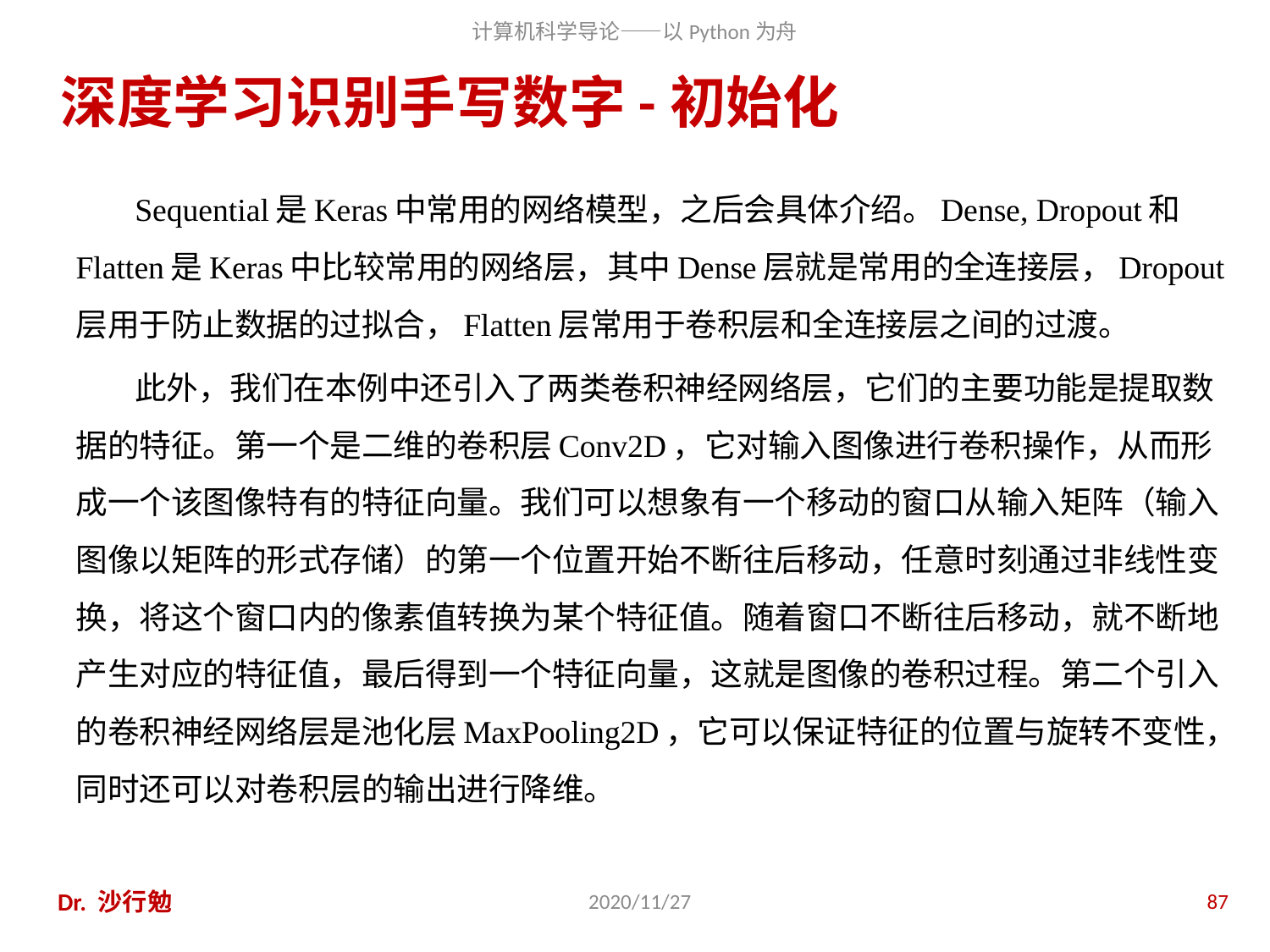

# 深度学习识别手写数字-初始化
Sequential是Keras中常用的网络模型，之后会具体介绍。Dense, Dropout和Flatten是Keras中比较常用的网络层，其中Dense层就是常用的全连接层，Dropout层用于防止数据的过拟合，Flatten层常用于卷积层和全连接层之间的过渡。
此外，我们在本例中还引入了两类卷积神经网络层，它们的主要功能是提取数据的特征。第一个是二维的卷积层Conv2D，它对输入图像进行卷积操作，从而形成一个该图像特有的特征向量。我们可以想象有一个移动的窗口从输入矩阵（输入图像以矩阵的形式存储）的第一个位置开始不断往后移动，任意时刻通过非线性变换，将这个窗口内的像素值转换为某个特征值。随着窗口不断往后移动，就不断地产生对应的特征值，最后得到一个特征向量，这就是图像的卷积过程。第二个引入的卷积神经网络层是池化层MaxPooling2D，它可以保证特征的位置与旋转不变性，同时还可以对卷积层的输出进行降维。
Dr. 沙行勉
2020/11/27
87